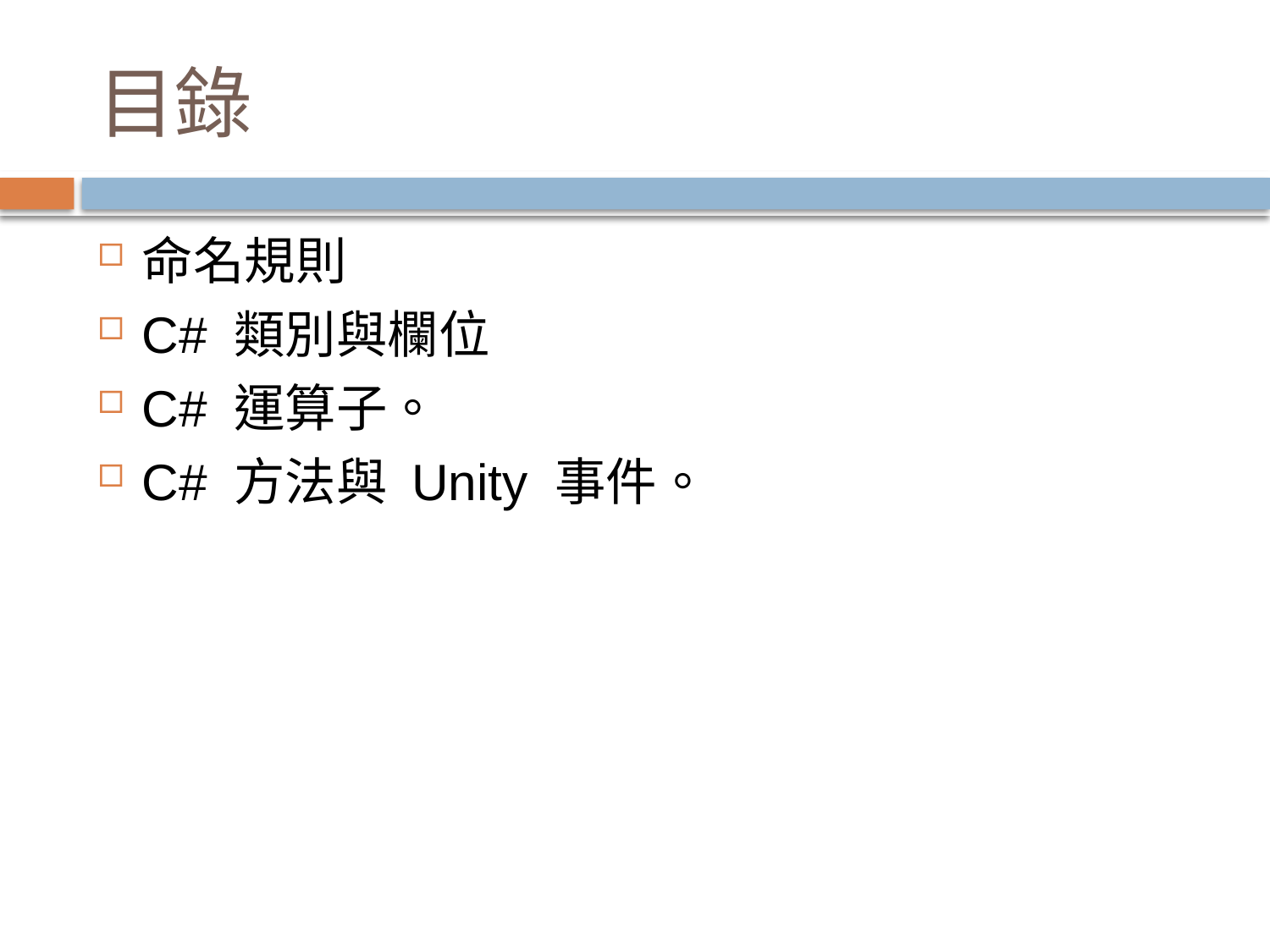

# 目錄
命名規則
C# 類別與欄位
C# 運算子。
C# 方法與 Unity 事件。